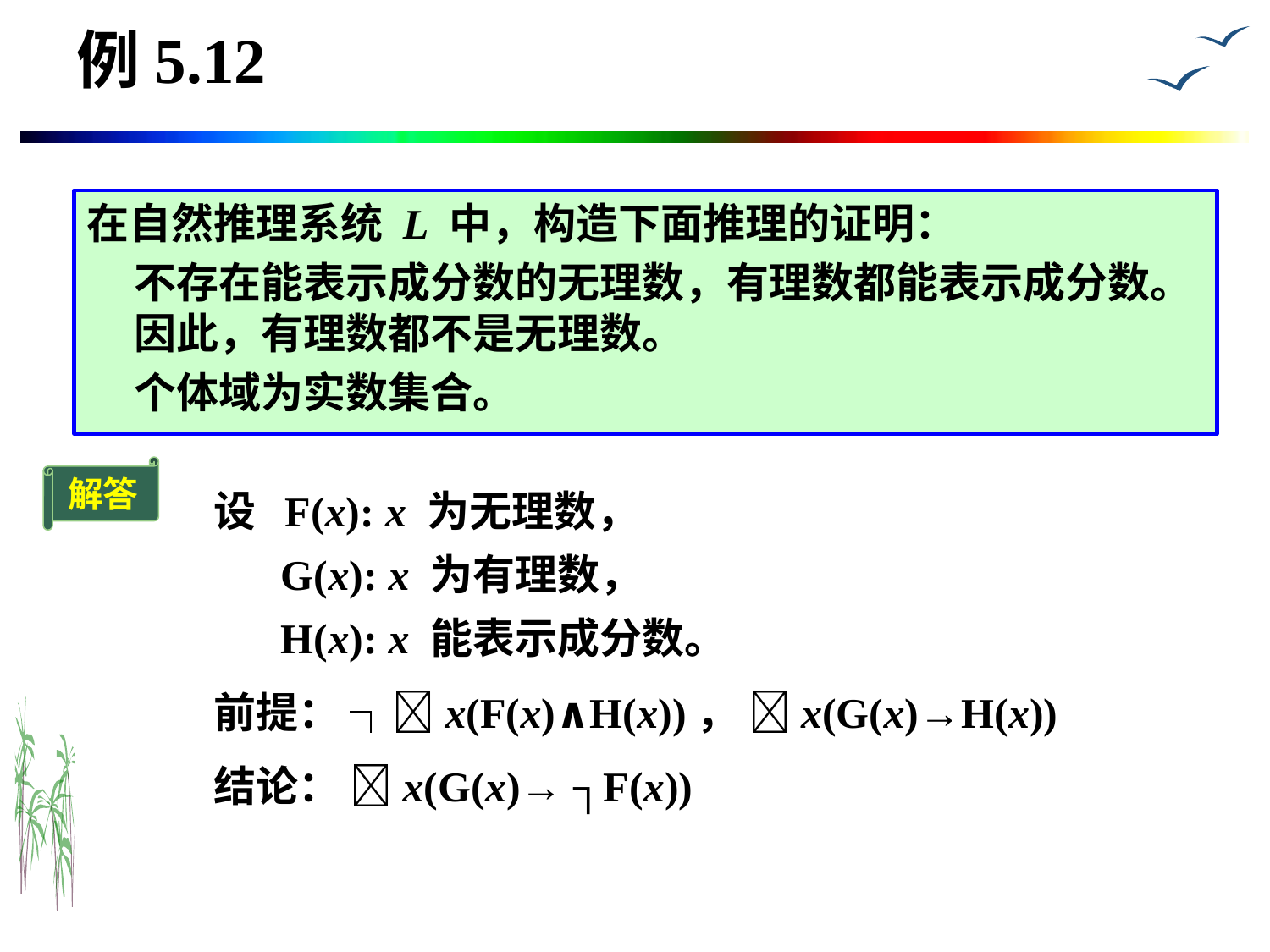

# 例5.12
在自然推理系统 L 中，构造下面推理的证明：
	不存在能表示成分数的无理数，有理数都能表示成分数。因此，有理数都不是无理数。
	个体域为实数集合。
解答
设  F(x): x 为无理数，
 G(x): x 为有理数，
 H(x): x 能表示成分数。
前提： ┐∃x(F(x)∧H(x))， ∀x(G(x)→H(x))
结论： ∀x(G(x)→ ┐F(x))